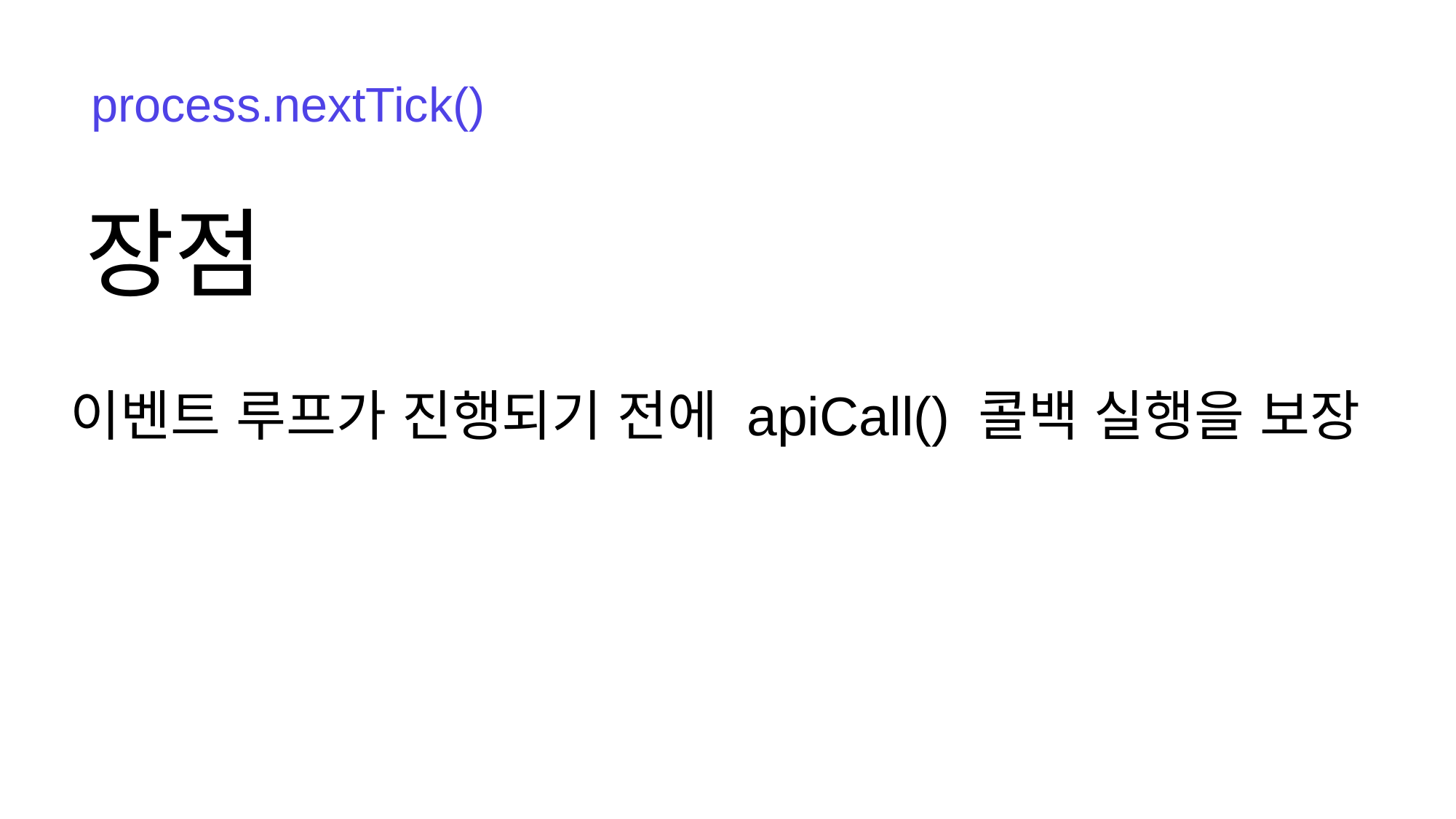

process.nextTick()
장점
이벤트 루프가 진행되기 전에 apiCall() 콜백 실행을 보장